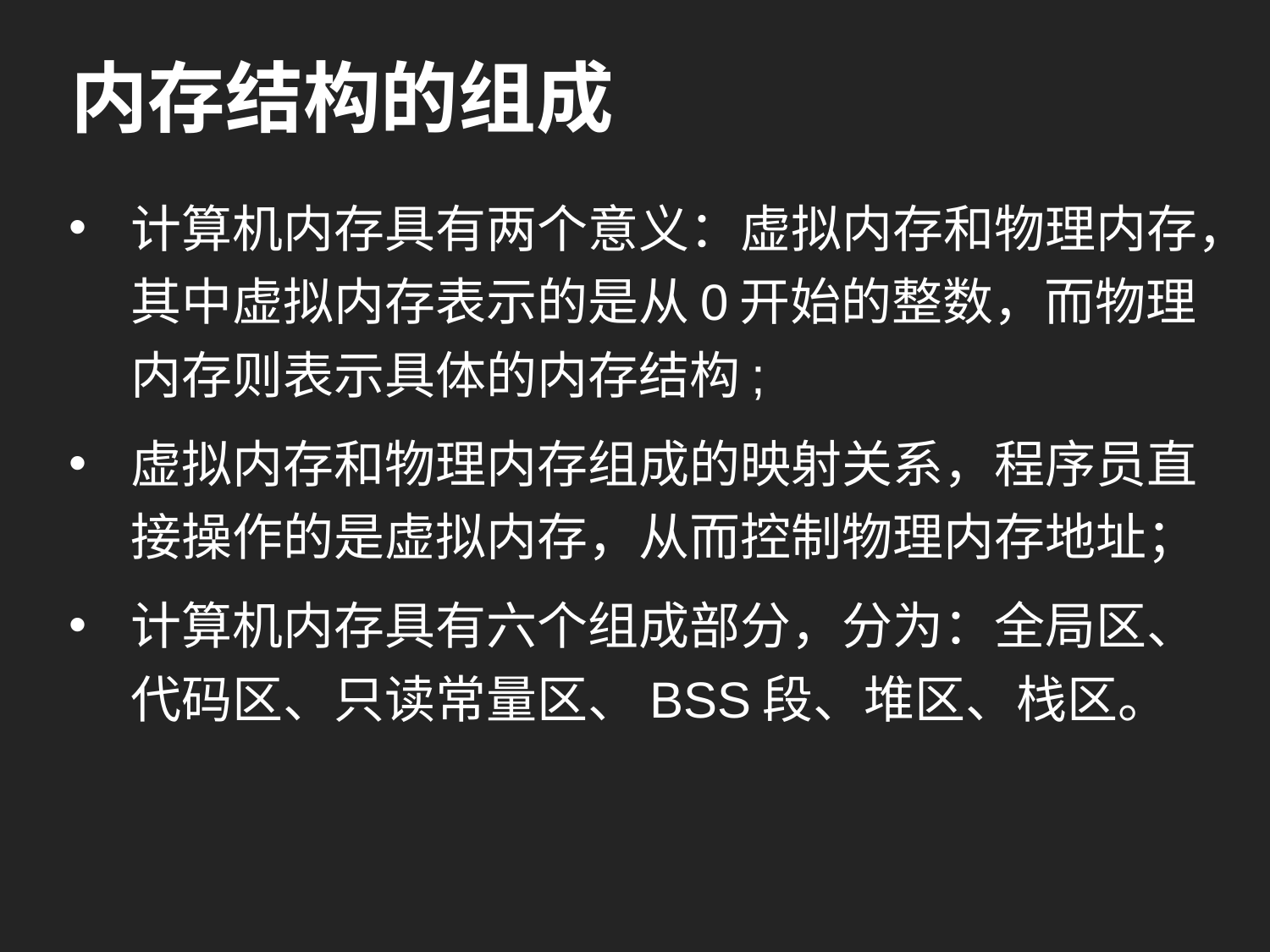

# 内存结构的组成
计算机内存具有两个意义：虚拟内存和物理内存，其中虚拟内存表示的是从0开始的整数，而物理内存则表示具体的内存结构;
虚拟内存和物理内存组成的映射关系，程序员直接操作的是虚拟内存，从而控制物理内存地址；
计算机内存具有六个组成部分，分为：全局区、代码区、只读常量区、BSS段、堆区、栈区。